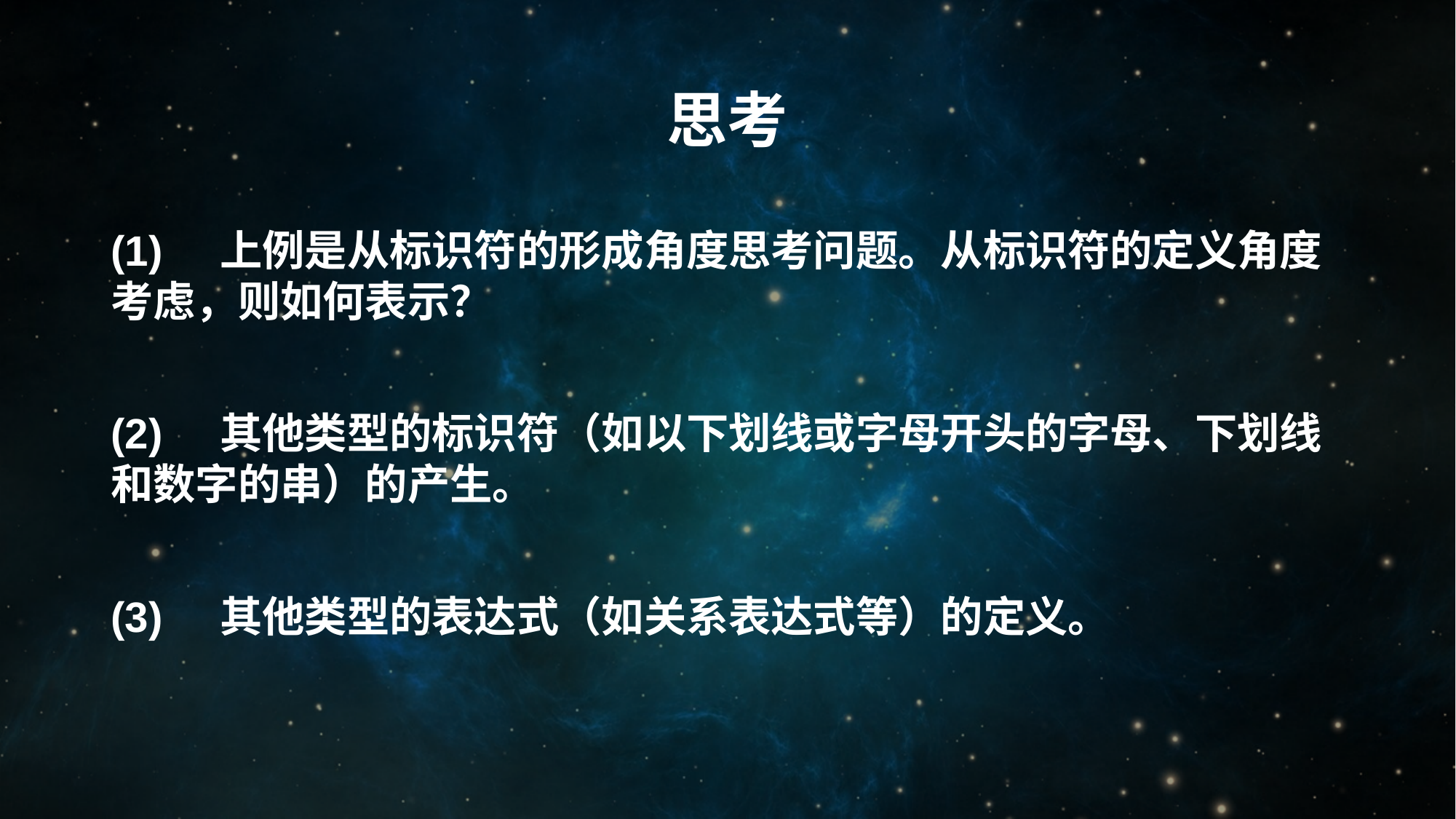

# 思考
(1)	上例是从标识符的形成角度思考问题。从标识符的定义角度考虑，则如何表示？

(2)	其他类型的标识符（如以下划线或字母开头的字母、下划线和数字的串）的产生。

(3)	其他类型的表达式（如关系表达式等）的定义。